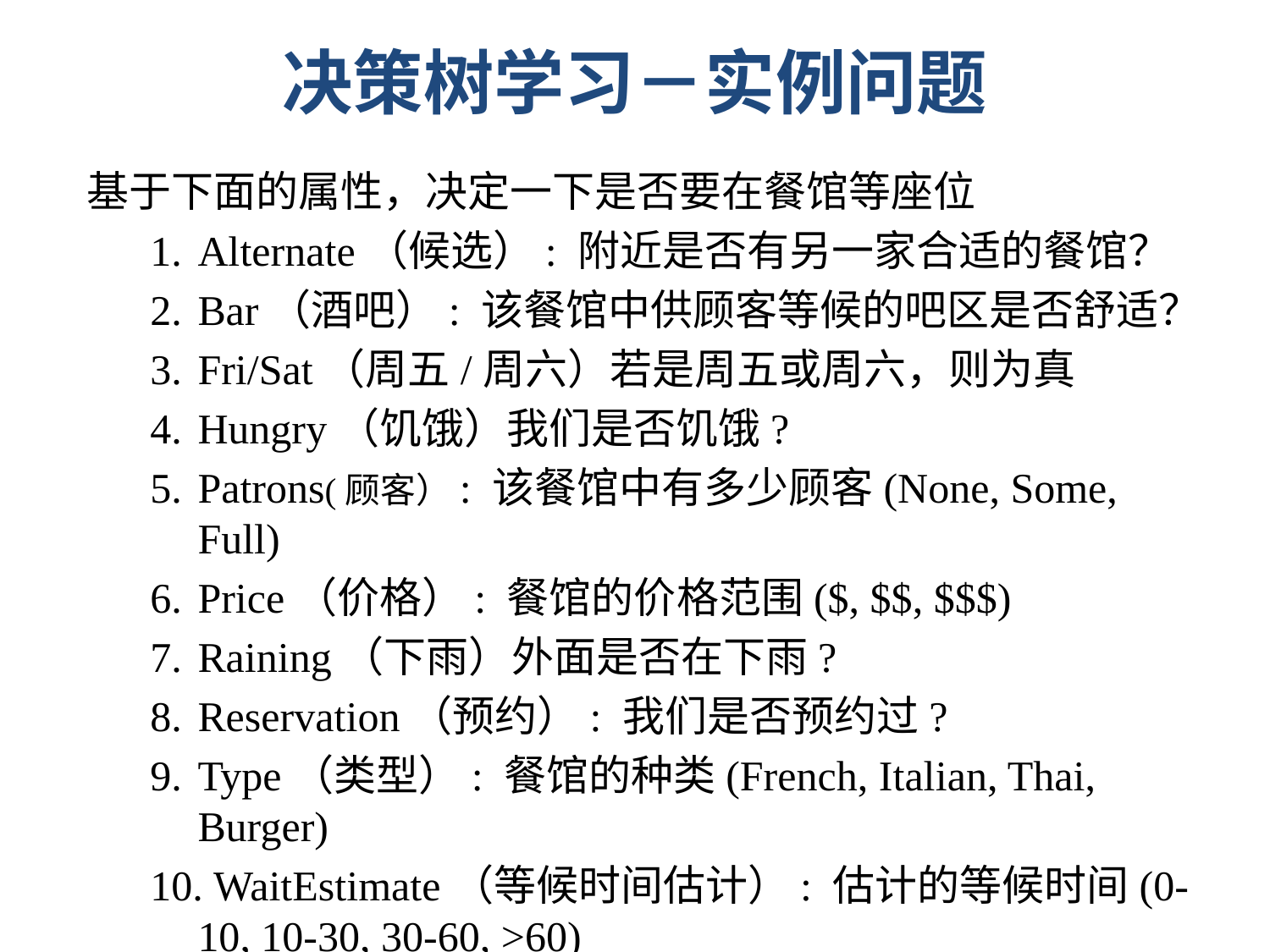

决策树学习－实例问题
基于下面的属性，决定一下是否要在餐馆等座位
Alternate（候选）: 附近是否有另一家合适的餐馆？
Bar（酒吧）: 该餐馆中供顾客等候的吧区是否舒适？
Fri/Sat（周五/周六）若是周五或周六，则为真
Hungry（饥饿）我们是否饥饿?
Patrons(顾客）: 该餐馆中有多少顾客(None, Some, Full)
Price（价格）: 餐馆的价格范围($, $$, $$$)
Raining（下雨）外面是否在下雨?
Reservation（预约）: 我们是否预约过?
Type（类型）: 餐馆的种类(French, Italian, Thai, Burger)
 WaitEstimate（等候时间估计）: 估计的等候时间(0-10, 10-30, 30-60, >60)